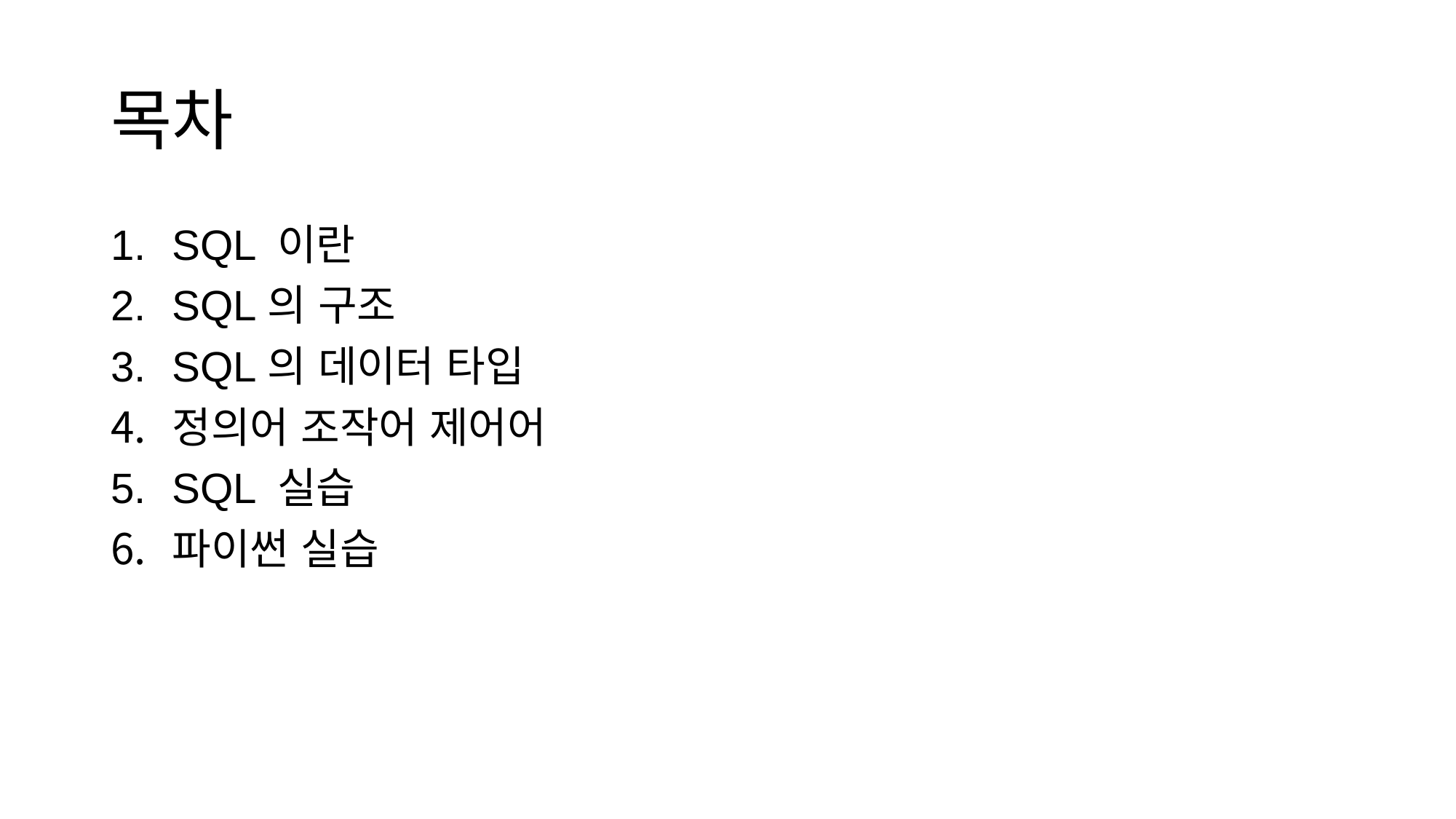

# 목차
SQL 이란
SQL의 구조
SQL의 데이터 타입
정의어 조작어 제어어
SQL 실습
파이썬 실습